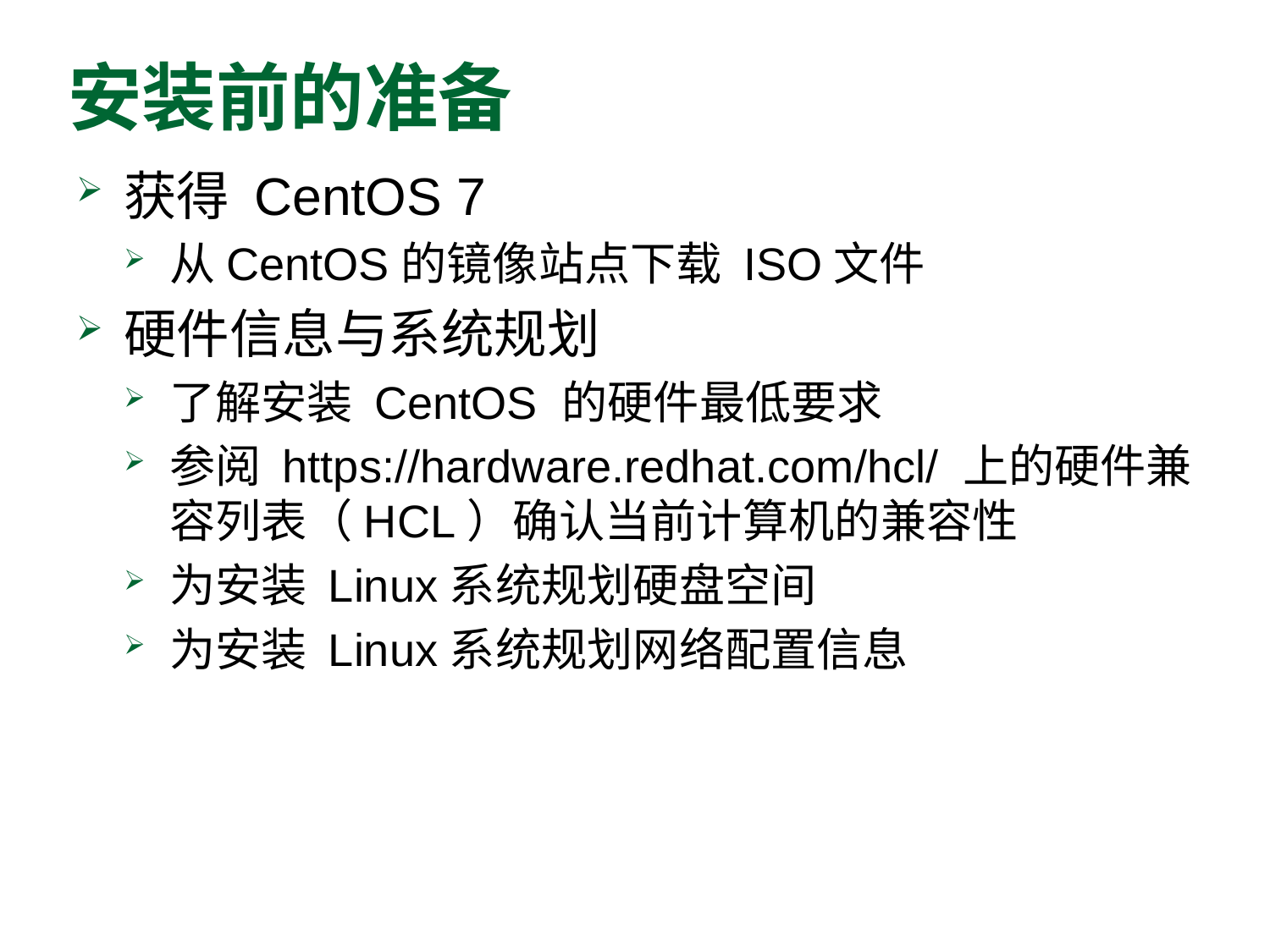

# 安装前的准备
获得 CentOS 7
从CentOS的镜像站点下载 ISO文件
硬件信息与系统规划
了解安装 CentOS 的硬件最低要求
参阅 https://hardware.redhat.com/hcl/ 上的硬件兼容列表（HCL）确认当前计算机的兼容性
为安装 Linux系统规划硬盘空间
为安装 Linux系统规划网络配置信息